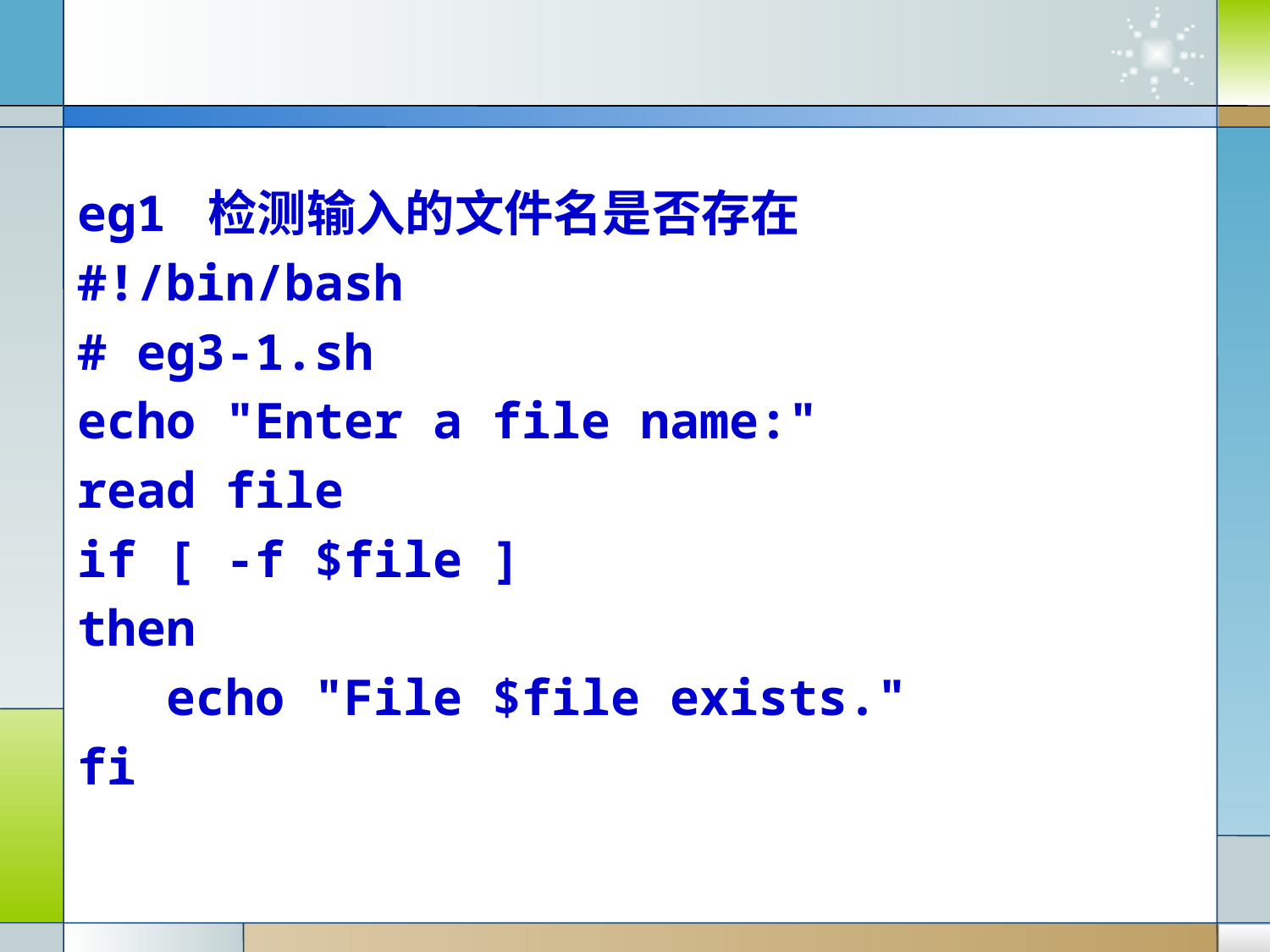

eg1 检测输入的文件名是否存在
#!/bin/bash
# eg3-1.sh
echo "Enter a file name:"
read file
if [ -f $file ]
then
   echo "File $file exists."
fi